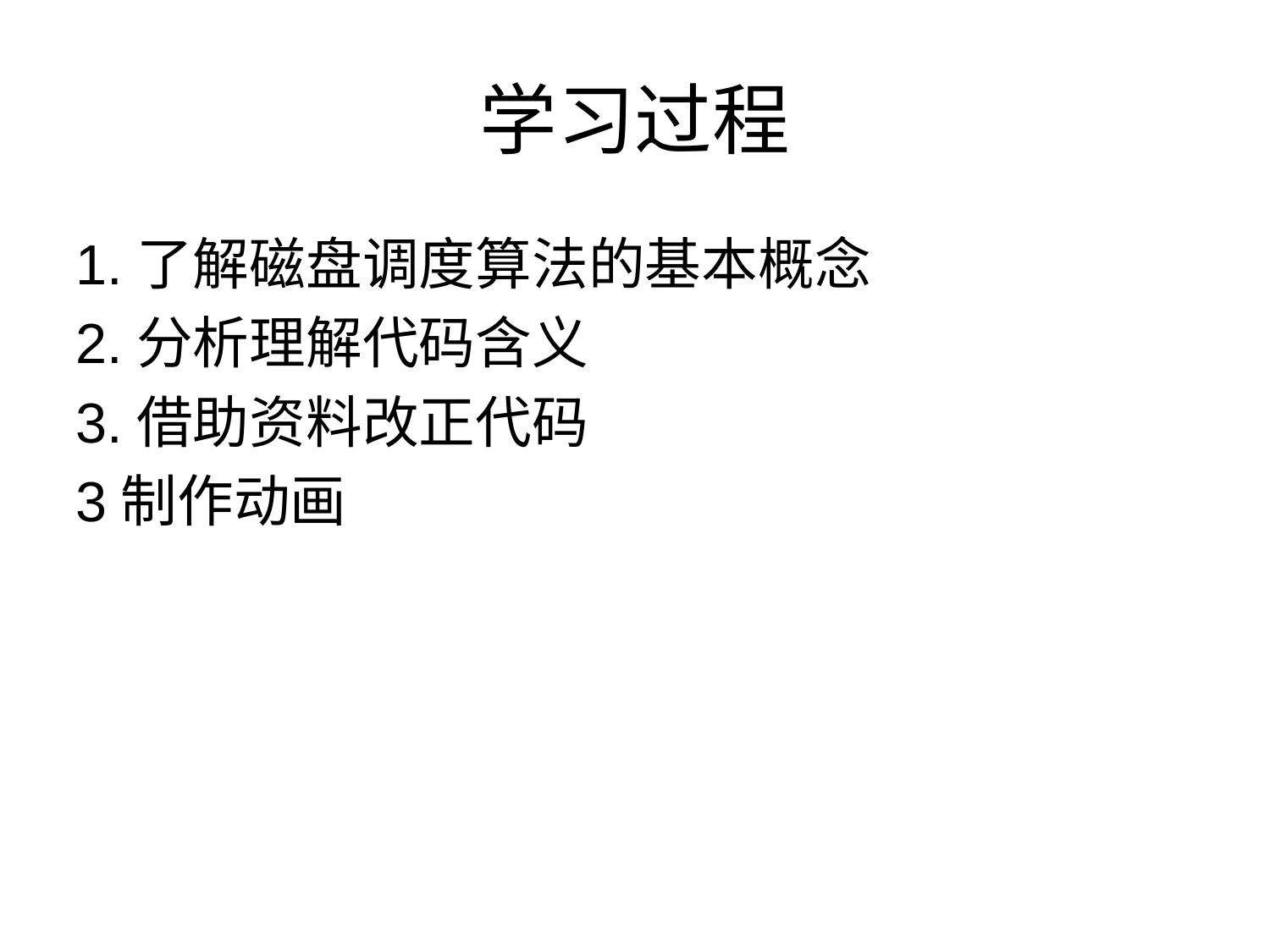

# 学习过程
1.了解磁盘调度算法的基本概念
2.分析理解代码含义
3.借助资料改正代码
3制作动画